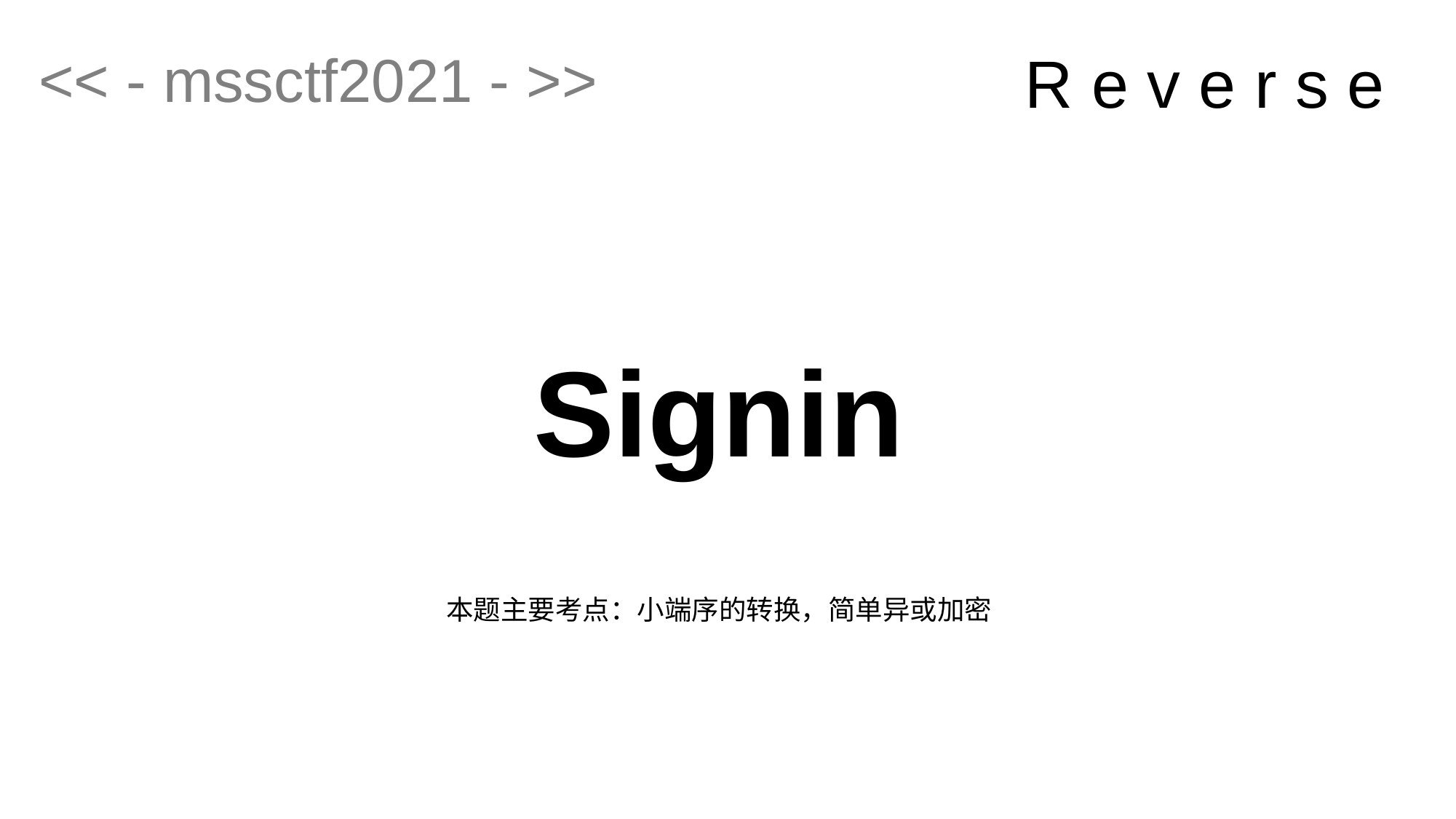

<< - mssctf2021 - >>
R e v e r s e
Signin
本题主要考点：小端序的转换，简单异或加密